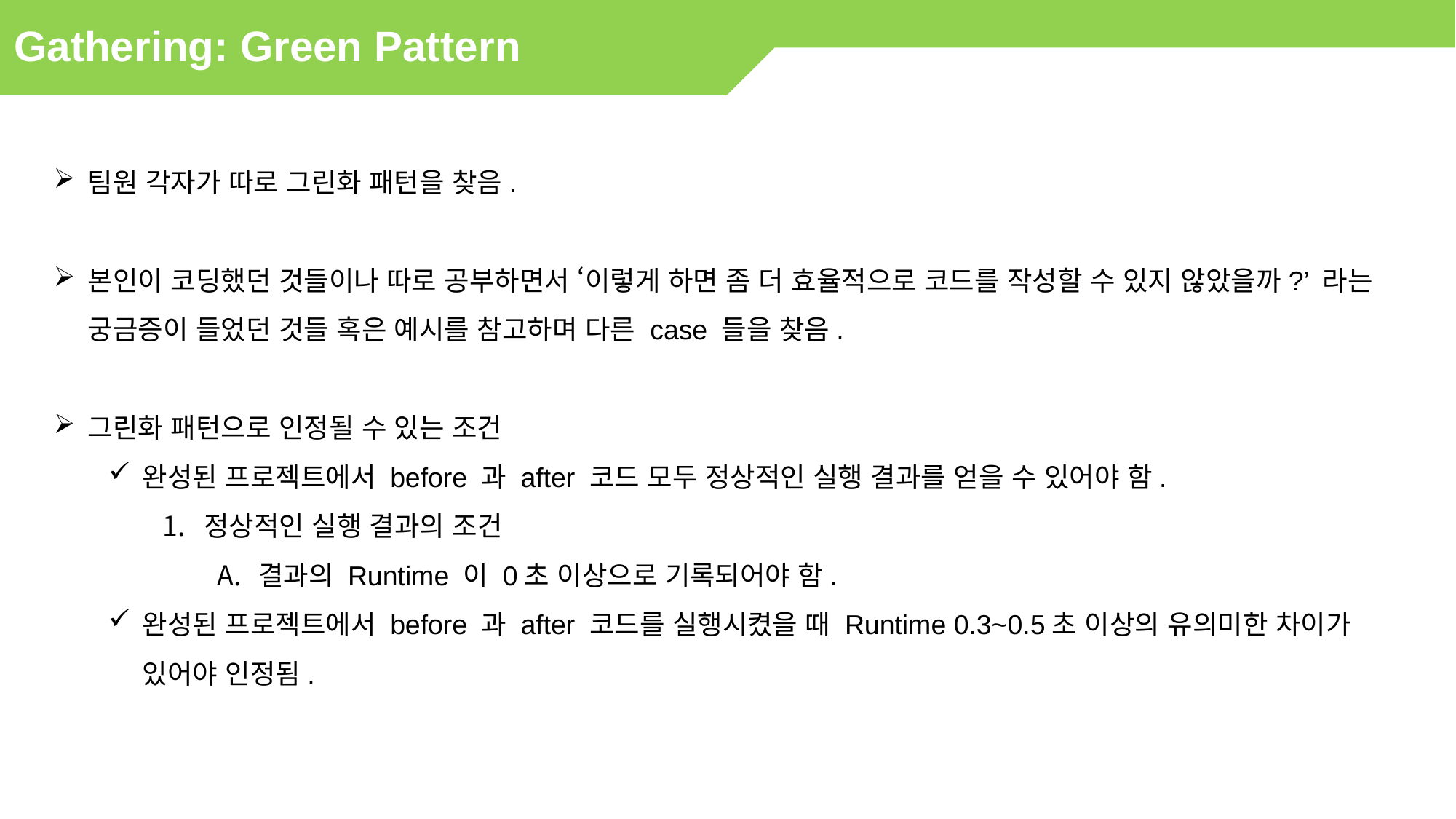

Gathering: Green Pattern
팀원 각자가 따로 그린화 패턴을 찾음.

본인이 코딩했던 것들이나 따로 공부하면서 ‘이렇게 하면 좀 더 효율적으로 코드를 작성할 수 있지 않았을까?’ 라는 궁금증이 들었던 것들 혹은 예시를 참고하며 다른 case 들을 찾음.

그린화 패턴으로 인정될 수 있는 조건
완성된 프로젝트에서 before 과 after 코드 모두 정상적인 실행 결과를 얻을 수 있어야 함.
정상적인 실행 결과의 조건
결과의 Runtime 이 0초 이상으로 기록되어야 함.
완성된 프로젝트에서 before 과 after 코드를 실행시켰을 때 Runtime 0.3~0.5초 이상의 유의미한 차이가 있어야 인정됨.